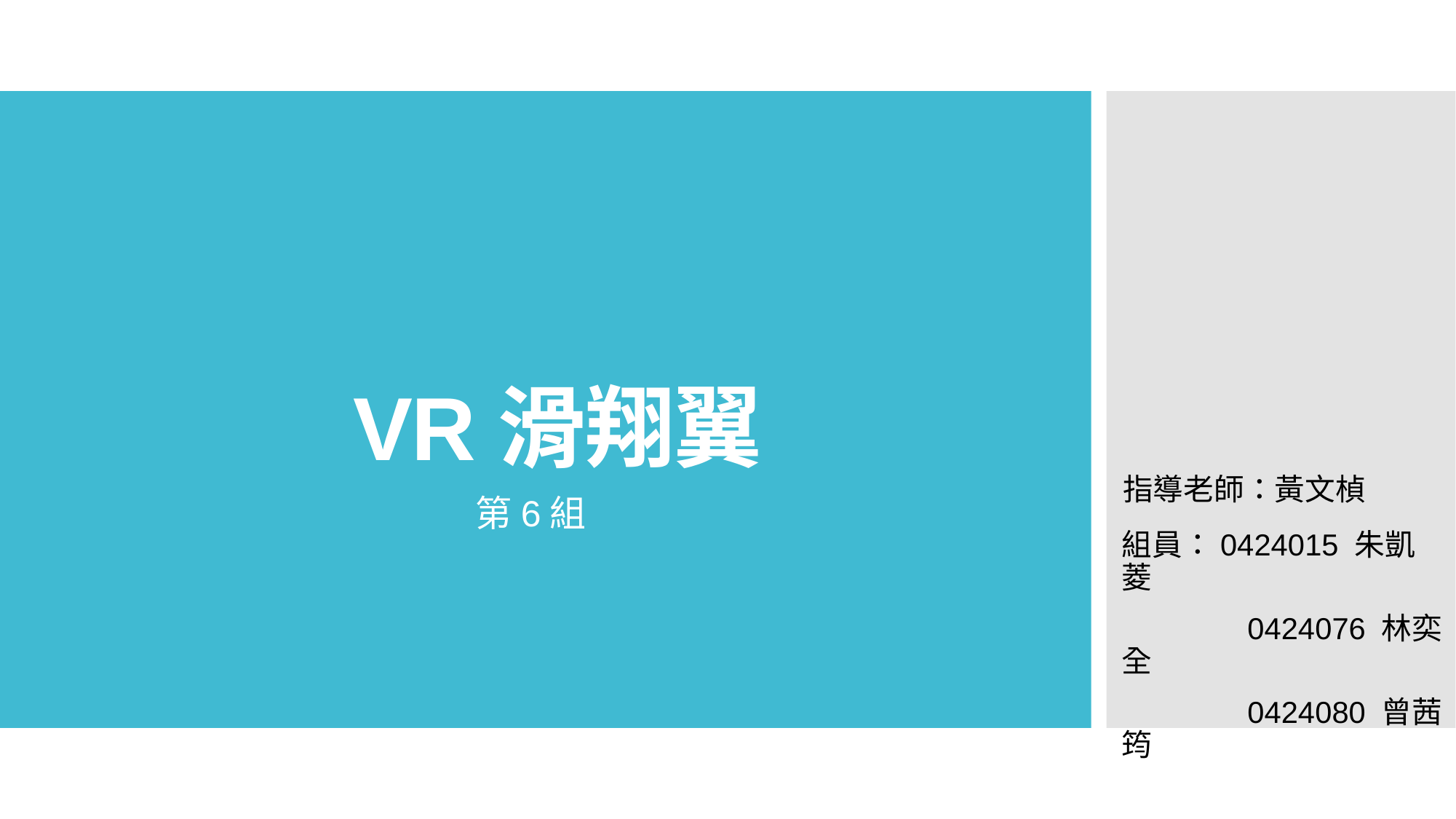

# VR滑翔翼
指導老師：黃文楨
第6組
組員：0424015 朱凱菱
               0424076 林奕全
               0424080 曾茜筠